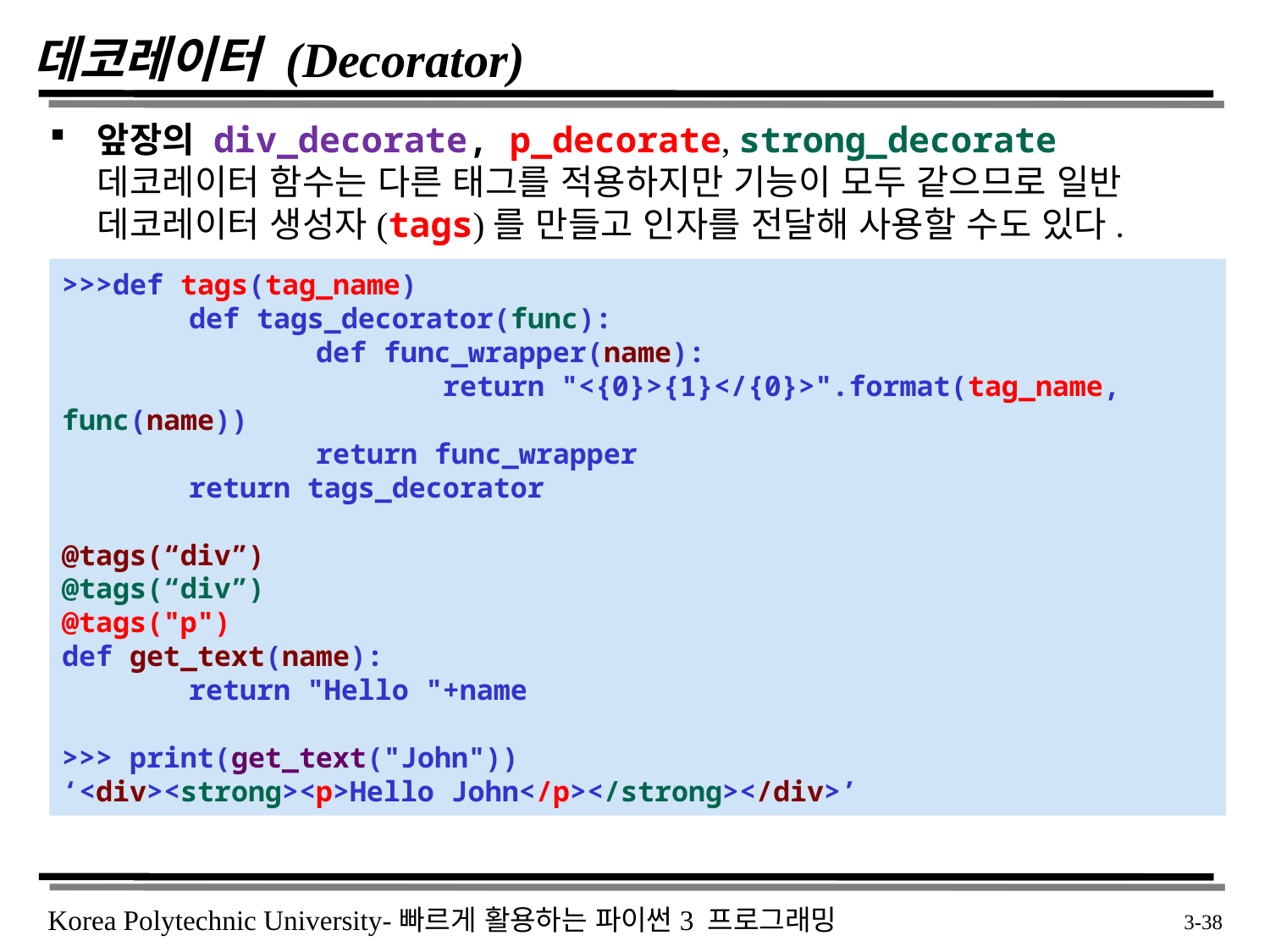

# 데코레이터 (Decorator)
앞장의 div_decorate, p_decorate, strong_decorate 데코레이터 함수는 다른 태그를 적용하지만 기능이 모두 같으므로 일반 데코레이터 생성자(tags)를 만들고 인자를 전달해 사용할 수도 있다.

>>>def tags(tag_name)
	def tags_decorator(func):
		def func_wrapper(name):
			return "<{0}>{1}</{0}>".format(tag_name, func(name))
		return func_wrapper
	return tags_decorator

@tags(“div”)
@tags(“div”)
@tags("p")
def get_text(name):
	return "Hello "+name

>>> print(get_text("John"))
‘<div><strong><p>Hello John</p></strong></div>’
 3-38